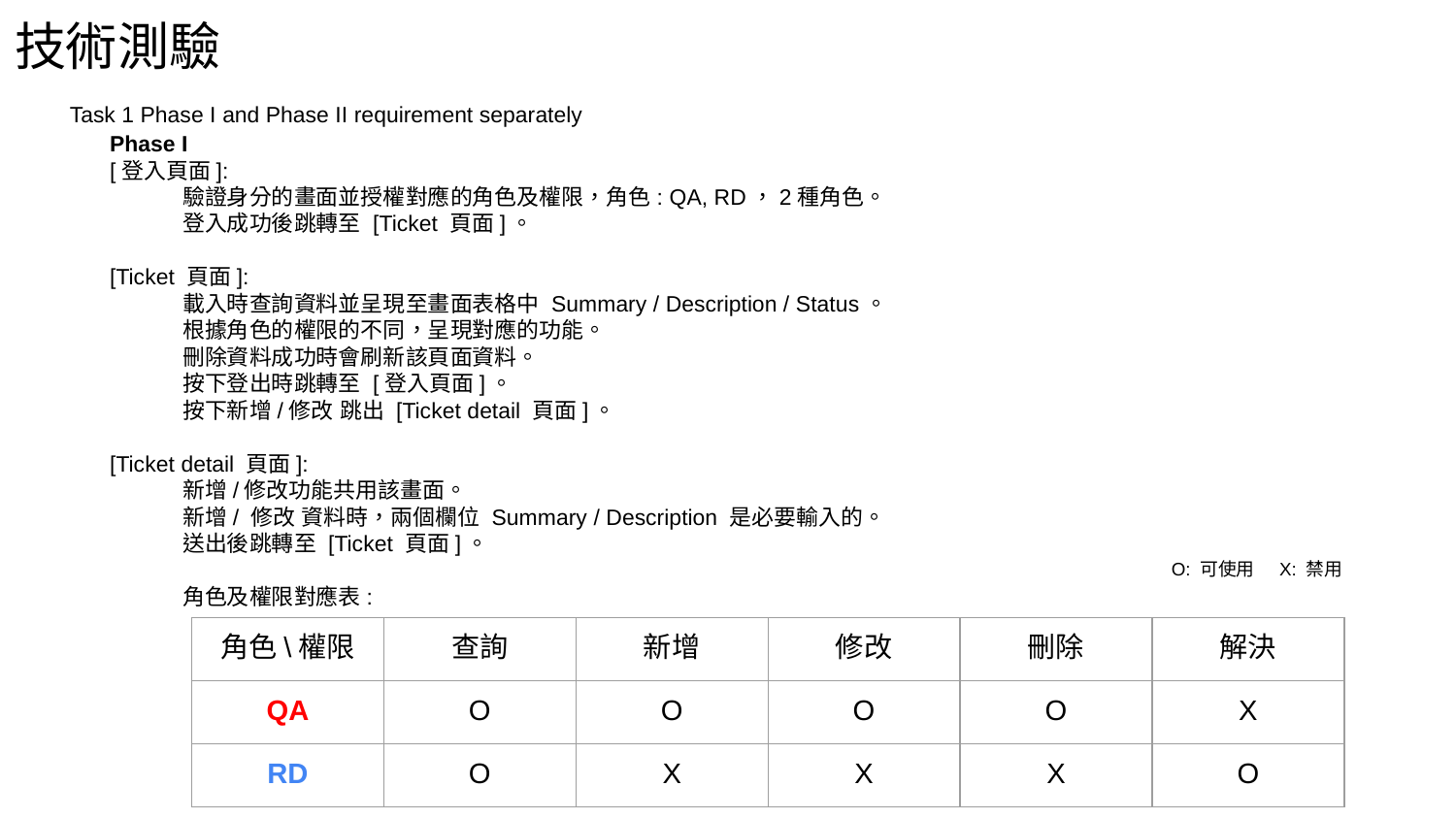

# 技術測驗
Task 1 Phase I and Phase II requirement separately
Phase I
[登入頁面]:
驗證身分的畫面並授權對應的角色及權限，角色: QA, RD，2種角色。
登入成功後跳轉至 [Ticket 頁面]。

[Ticket 頁面]:
載入時查詢資料並呈現至畫面表格中 Summary / Description / Status。
根據角色的權限的不同，呈現對應的功能。
刪除資料成功時會刷新該頁面資料。
按下登出時跳轉至 [登入頁面]。
按下新增/修改 跳出 [Ticket detail 頁面]。

[Ticket detail 頁面]:
新增/修改功能共用該畫面。
新增/ 修改 資料時，兩個欄位 Summary / Description 是必要輸入的。
送出後跳轉至 [Ticket 頁面]。

角色及權限對應表:
O: 可使用    X: 禁用
| 角色\權限 | 查詢 | 新增 | 修改 | 刪除 | 解決 |
| --- | --- | --- | --- | --- | --- |
| QA | O | O | O | O | X |
| RD | O | X | X | X | O |